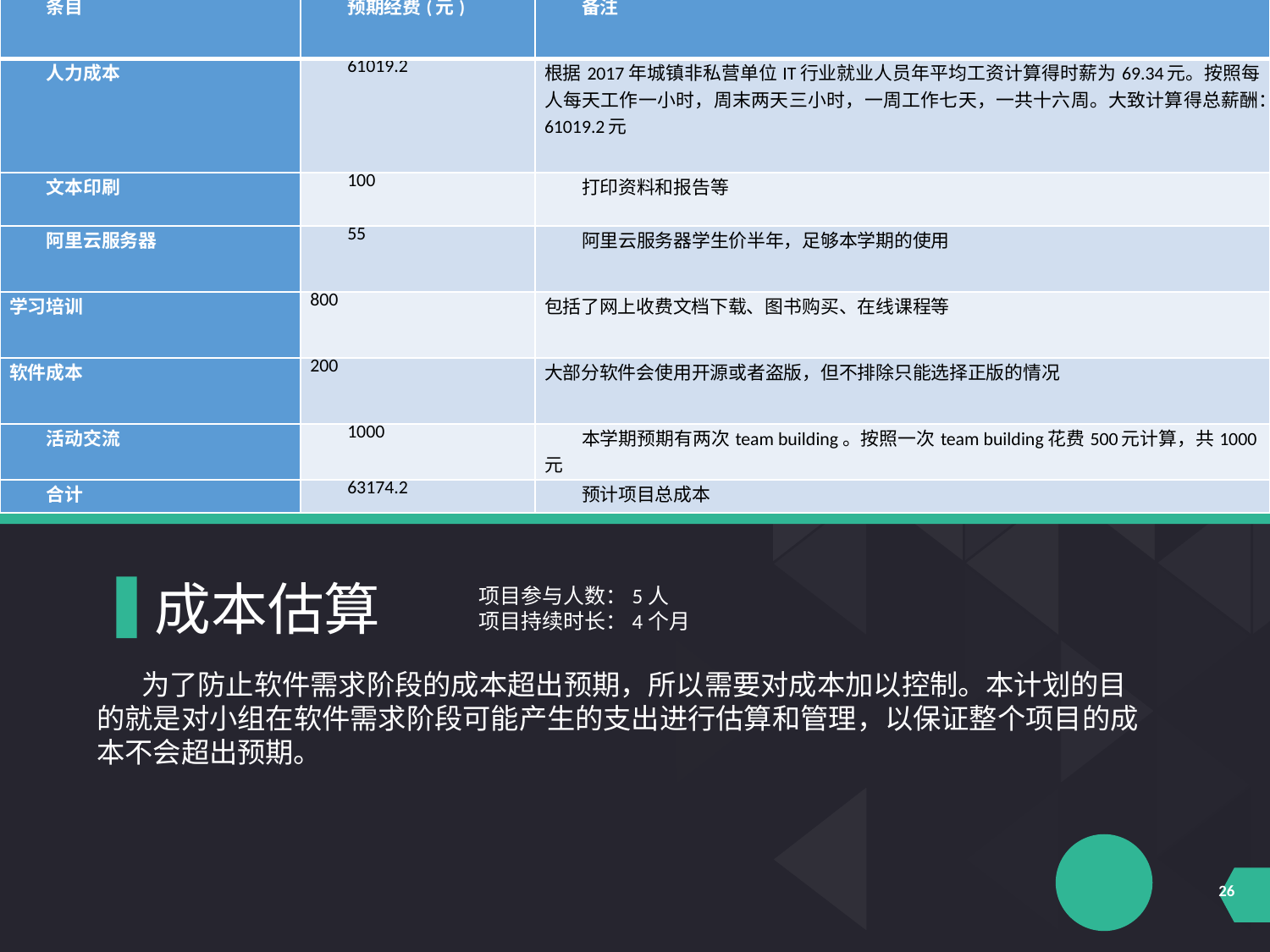

| 条目 | 预期经费(元) | 备注 |
| --- | --- | --- |
| 人力成本 | 61019.2 | 根据2017年城镇非私营单位IT行业就业人员年平均工资计算得时薪为69.34元。按照每人每天工作一小时，周末两天三小时，一周工作七天，一共十六周。大致计算得总薪酬：61019.2元 |
| 文本印刷 | 100 | 打印资料和报告等 |
| 阿里云服务器 | 55 | 阿里云服务器学生价半年，足够本学期的使用 |
| 学习培训 | 800 | 包括了网上收费文档下载、图书购买、在线课程等 |
| 软件成本 | 200 | 大部分软件会使用开源或者盗版，但不排除只能选择正版的情况 |
| 活动交流 | 1000 | 本学期预期有两次team building。按照一次team building花费500元计算，共1000元 |
| 合计 | 63174.2 | 预计项目总成本 |

成本估算

项目参与人数：5人
项目持续时长：4个月

      为了防止软件需求阶段的成本超出预期，所以需要对成本加以控制。本计划的目的就是对小组在软件需求阶段可能产生的支出进行估算和管理，以保证整个项目的成本不会超出预期。